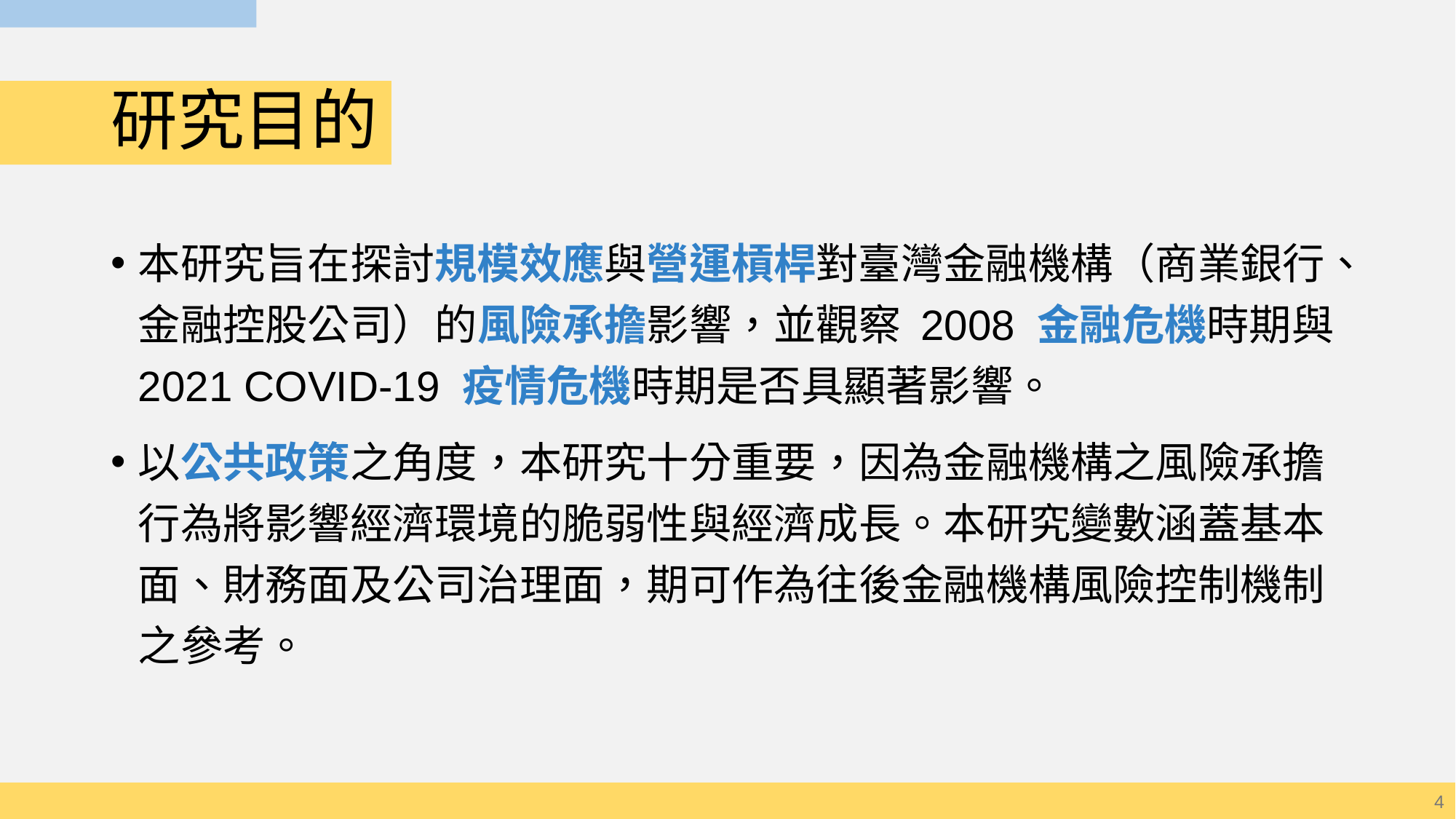

# 研究目的
本研究旨在探討規模效應與營運槓桿對臺灣金融機構（商業銀行、金融控股公司）的風險承擔影響，並觀察 2008 金融危機時期與 2021 COVID-19 疫情危機時期是否具顯著影響。
以公共政策之角度，本研究十分重要，因為金融機構之風險承擔行為將影響經濟環境的脆弱性與經濟成長。本研究變數涵蓋基本面、財務面及公司治理面，期可作為往後金融機構風險控制機制之參考。
4